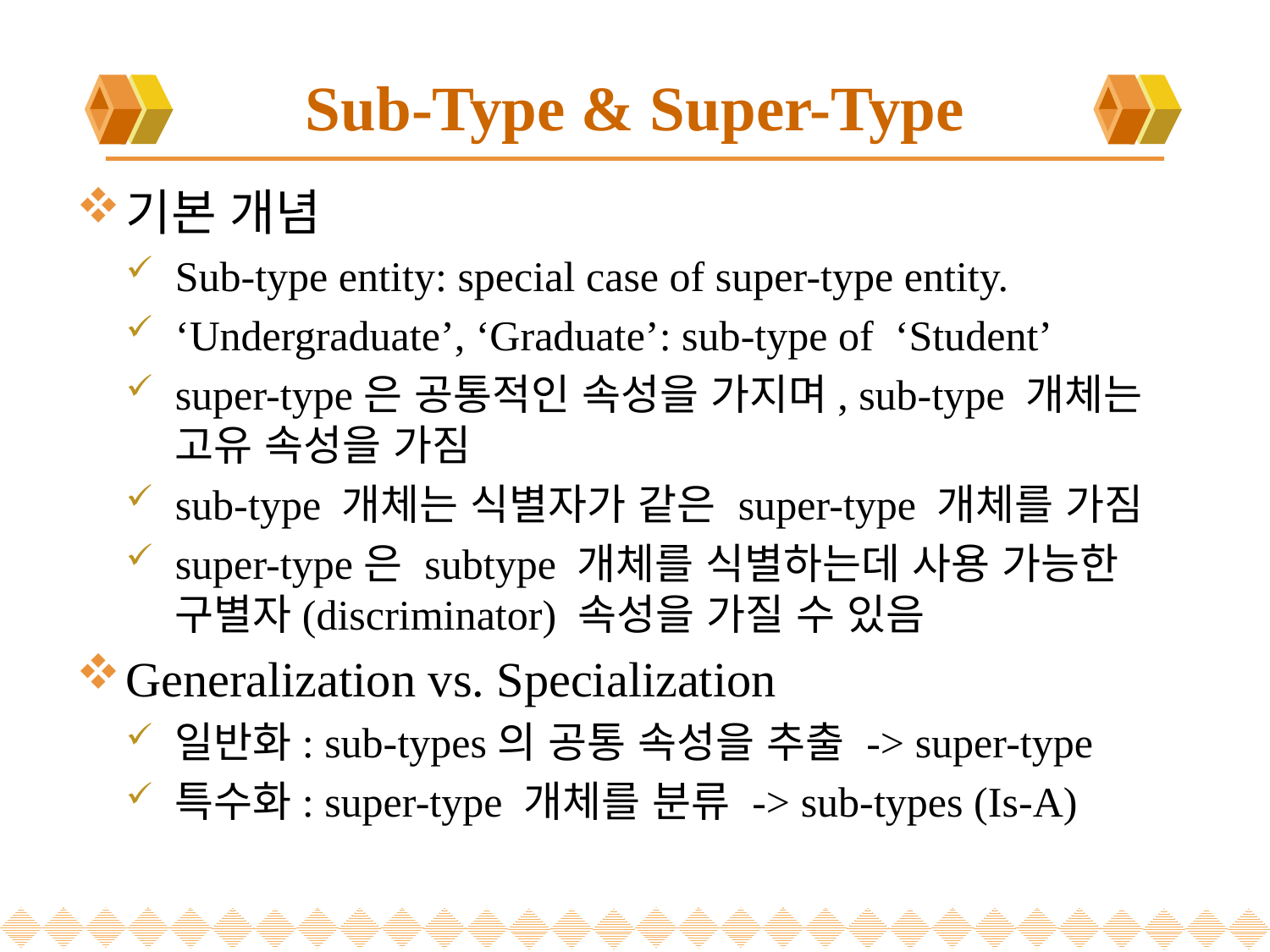

# Sub-Type & Super-Type
기본 개념
Sub-type entity: special case of super-type entity.
‘Undergraduate’, ‘Graduate’: sub-type of  ‘Student’
super-type은 공통적인 속성을 가지며, sub-type 개체는 고유 속성을 가짐
sub-type 개체는 식별자가 같은 super-type 개체를 가짐
super-type은 subtype 개체를 식별하는데 사용 가능한  구별자(discriminator) 속성을 가질 수 있음
Generalization vs. Specialization
일반화: sub-types의 공통 속성을 추출 -> super-type
특수화: super-type 개체를 분류 -> sub-types (Is-A)